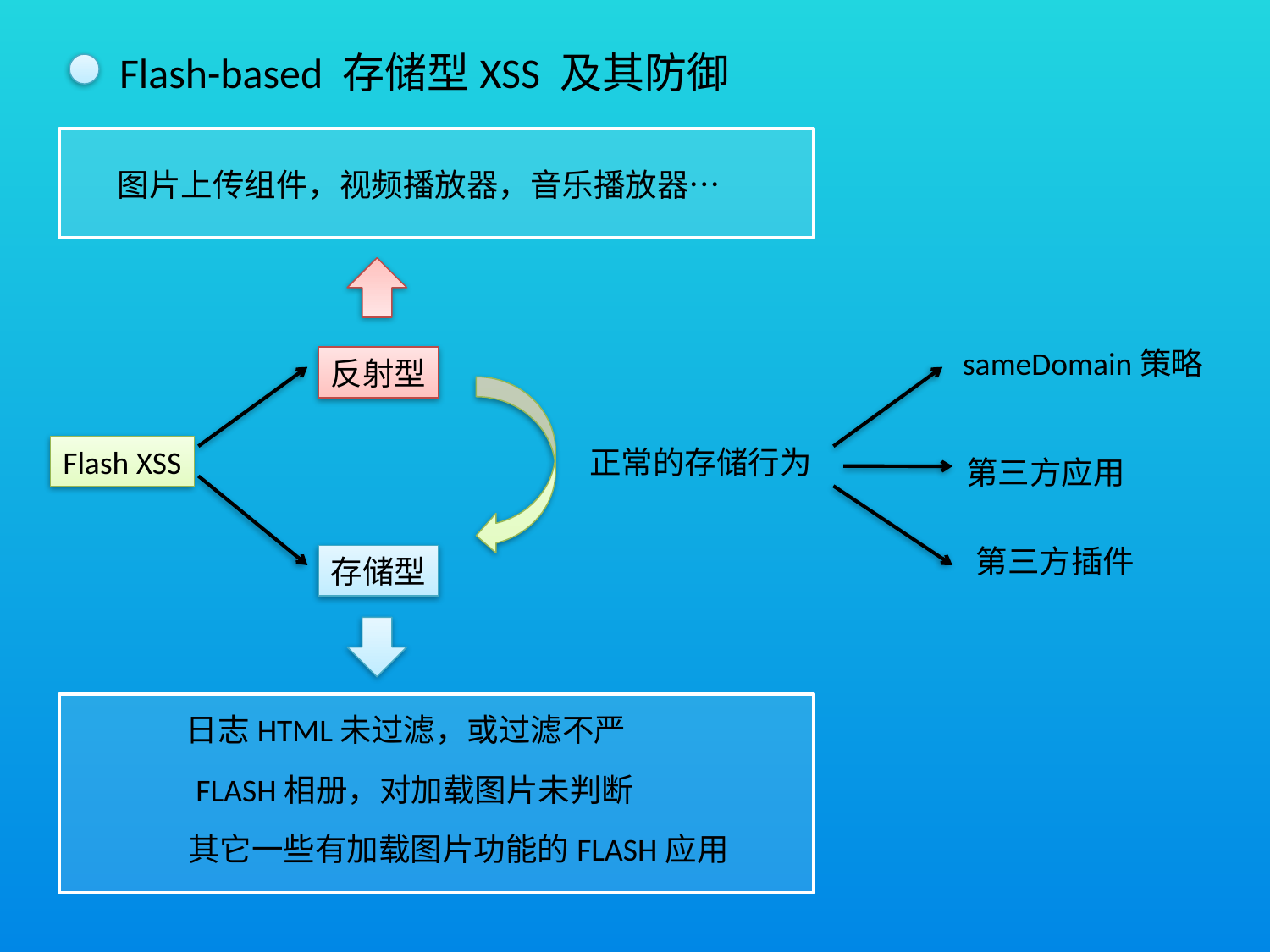

Flash-based 存储型XSS 及其防御

图片上传组件，视频播放器，音乐播放器…

sameDomain策略
反射型

Flash XSS
正常的存储行为
第三方应用
第三方插件
存储型

日志HTML未过滤，或过滤不严
FLASH相册，对加载图片未判断
其它一些有加载图片功能的FLASH应用